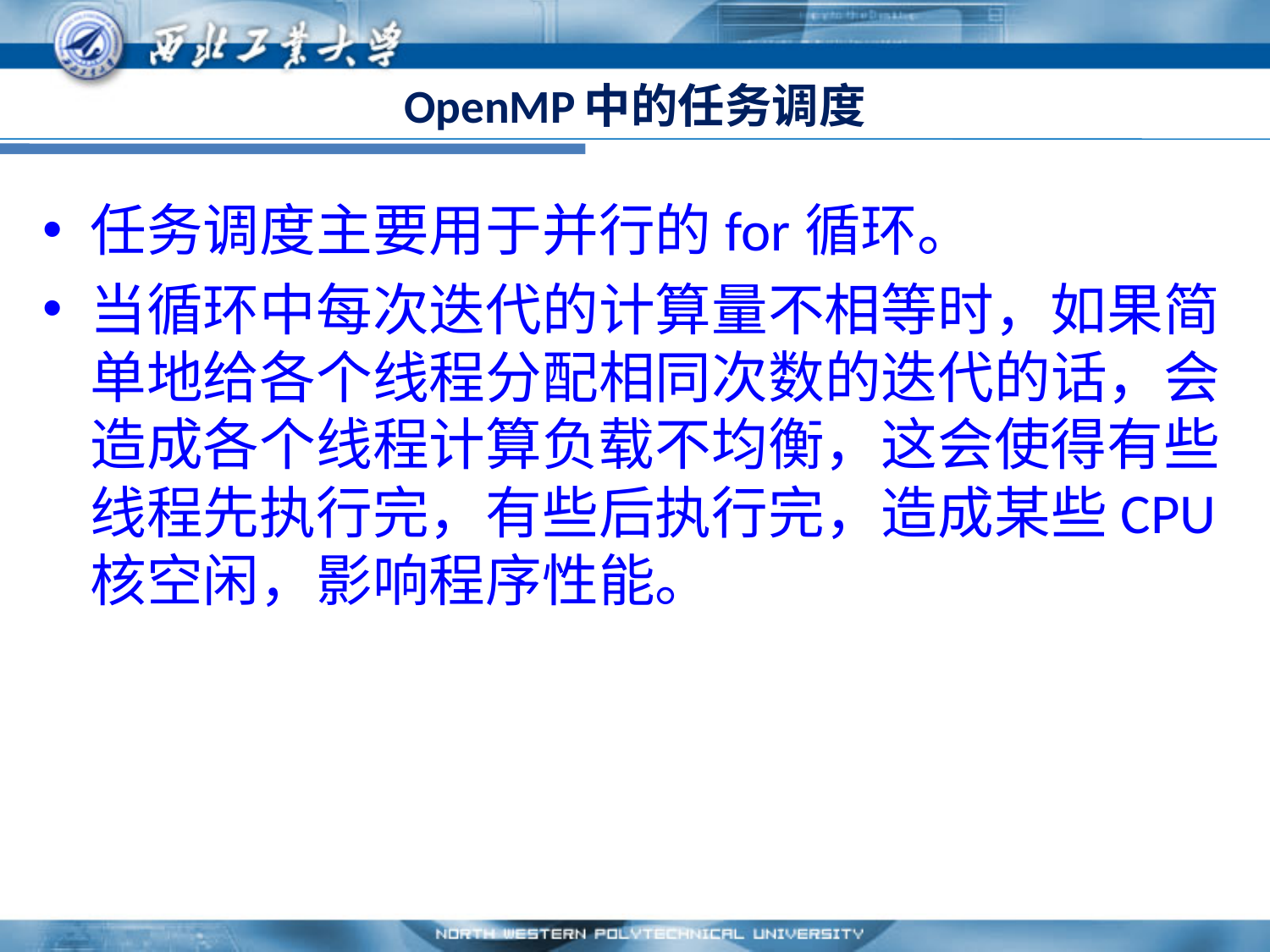

# OpenMP中的任务调度
任务调度主要用于并行的for循环。
当循环中每次迭代的计算量不相等时，如果简单地给各个线程分配相同次数的迭代的话，会造成各个线程计算负载不均衡，这会使得有些线程先执行完，有些后执行完，造成某些CPU核空闲，影响程序性能。